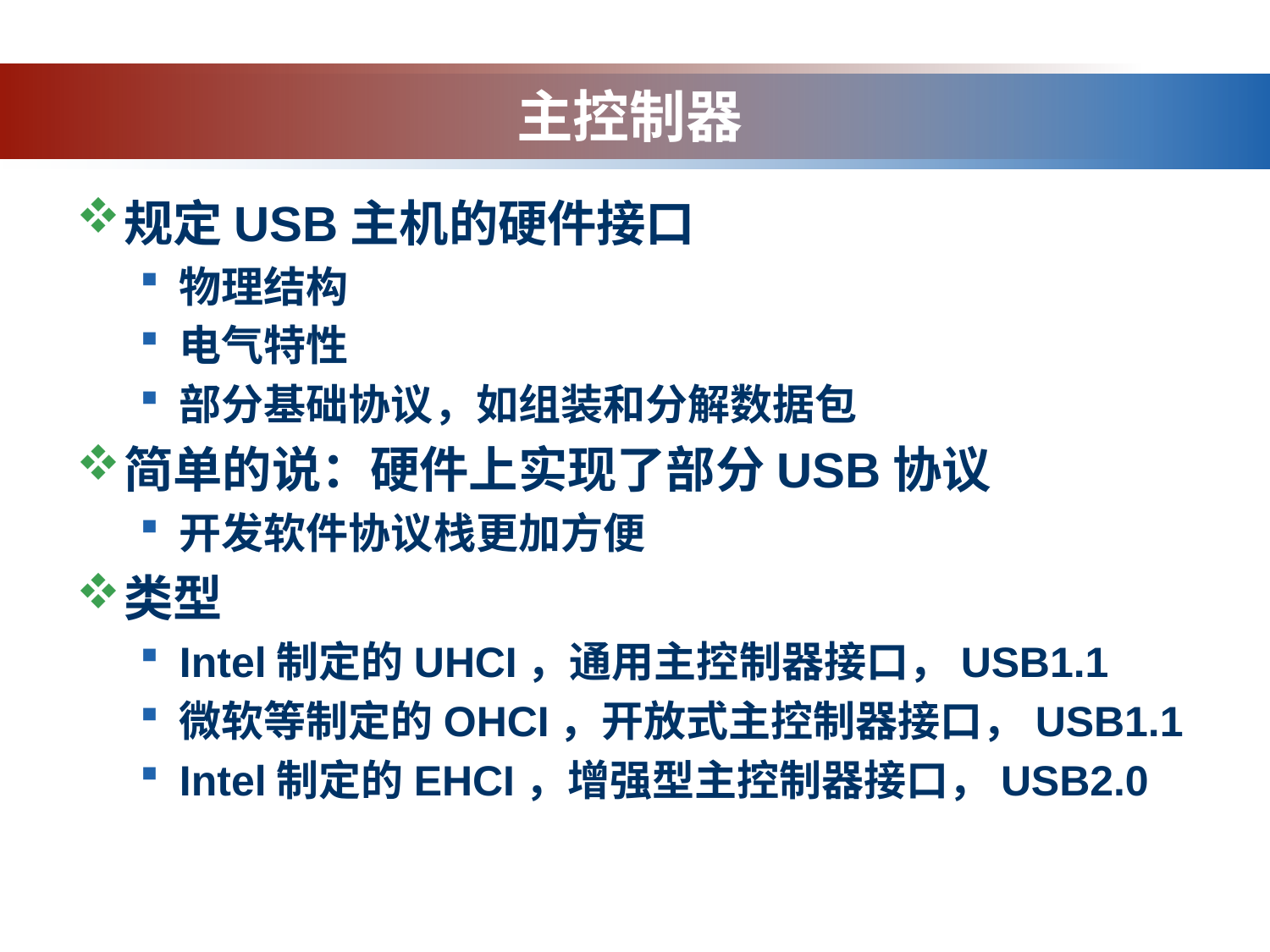

# 主控制器
规定USB主机的硬件接口
物理结构
电气特性
部分基础协议，如组装和分解数据包
简单的说：硬件上实现了部分USB协议
开发软件协议栈更加方便
类型
Intel制定的UHCI，通用主控制器接口，USB1.1
微软等制定的OHCI，开放式主控制器接口，USB1.1
Intel制定的EHCI，增强型主控制器接口，USB2.0